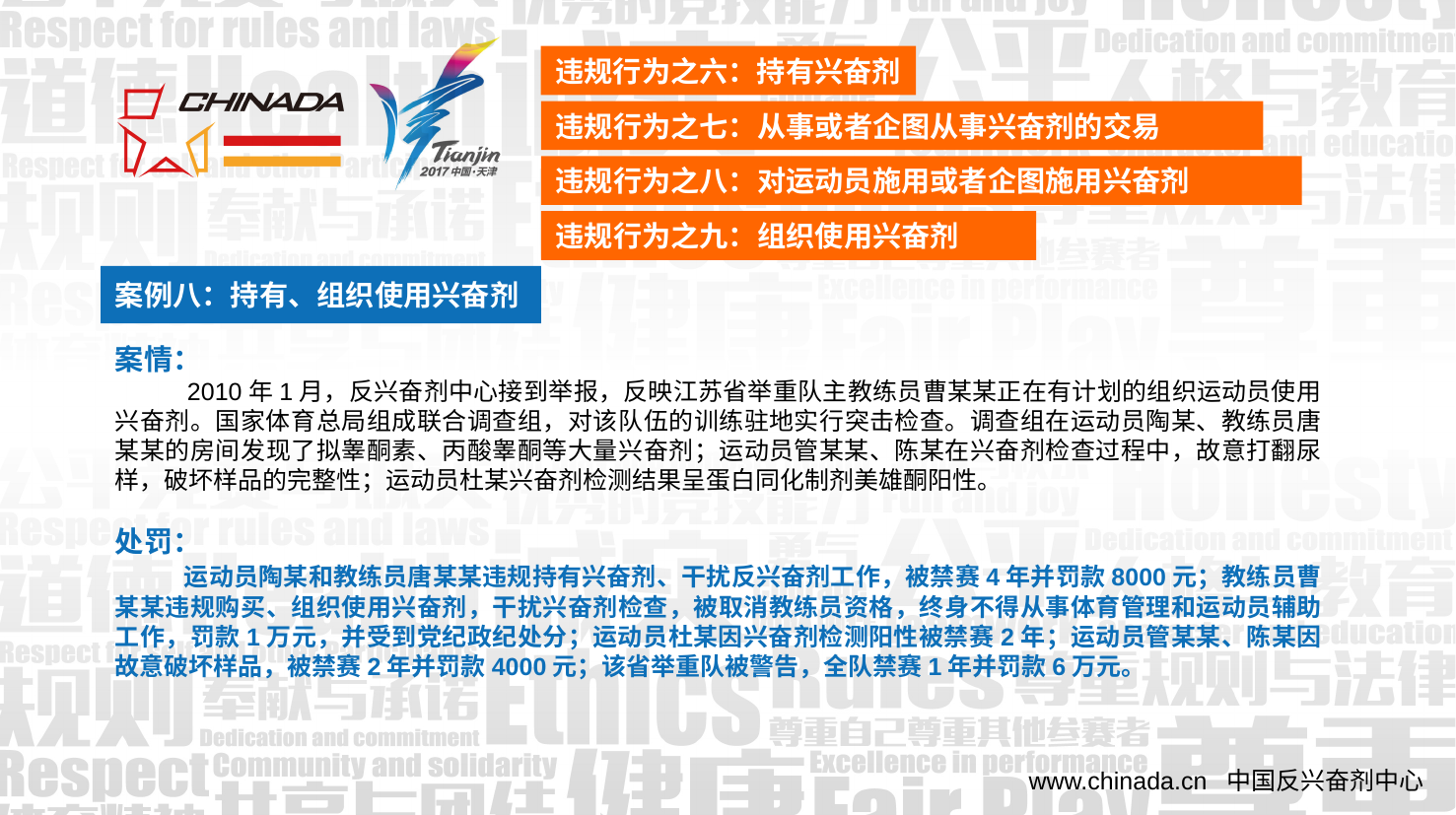

违规行为之六：持有兴奋剂
违规行为之七：从事或者企图从事兴奋剂的交易
违规行为之八：对运动员施用或者企图施用兴奋剂
违规行为之九：组织使用兴奋剂
案例八：持有、组织使用兴奋剂
案情：
          2010年1月，反兴奋剂中心接到举报，反映江苏省举重队主教练员曹某某正在有计划的组织运动员使用兴奋剂。国家体育总局组成联合调查组，对该队伍的训练驻地实行突击检查。调查组在运动员陶某、教练员唐某某的房间发现了拟睾酮素、丙酸睾酮等大量兴奋剂；运动员管某某、陈某在兴奋剂检查过程中，故意打翻尿样，破坏样品的完整性；运动员杜某兴奋剂检测结果呈蛋白同化制剂美雄酮阳性。

处罚：
         运动员陶某和教练员唐某某违规持有兴奋剂、干扰反兴奋剂工作，被禁赛4年并罚款8000元；教练员曹某某违规购买、组织使用兴奋剂，干扰兴奋剂检查，被取消教练员资格，终身不得从事体育管理和运动员辅助工作，罚款1万元，并受到党纪政纪处分；运动员杜某因兴奋剂检测阳性被禁赛2年；运动员管某某、陈某因故意破坏样品，被禁赛2年并罚款4000元；该省举重队被警告，全队禁赛1年并罚款6万元。
www.chinada.cn  中国反兴奋剂中心